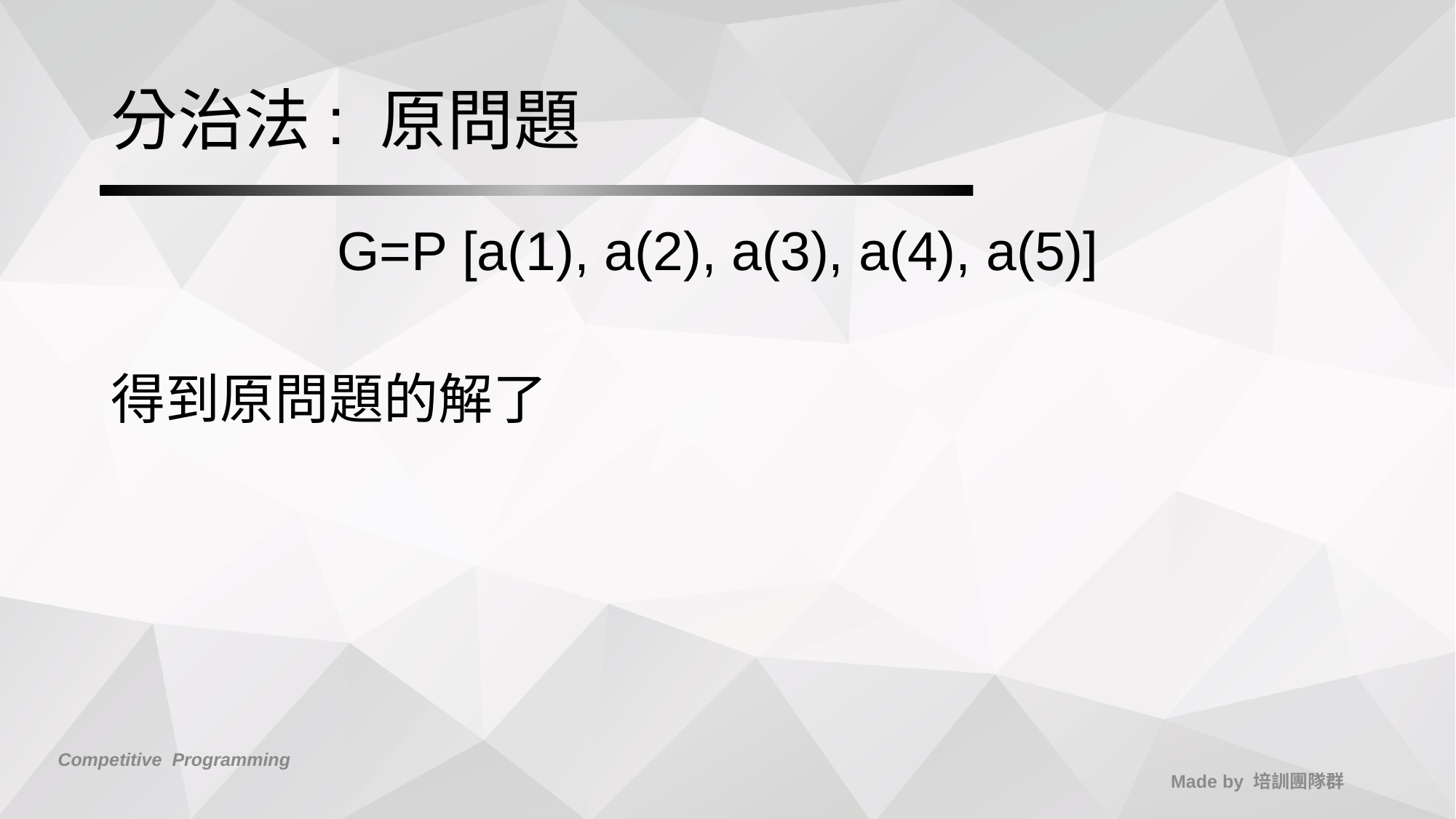

# 分治法: 原問題
               G=P [a(1), a(2), a(3), a(4), a(5)]

得到原問題的解了